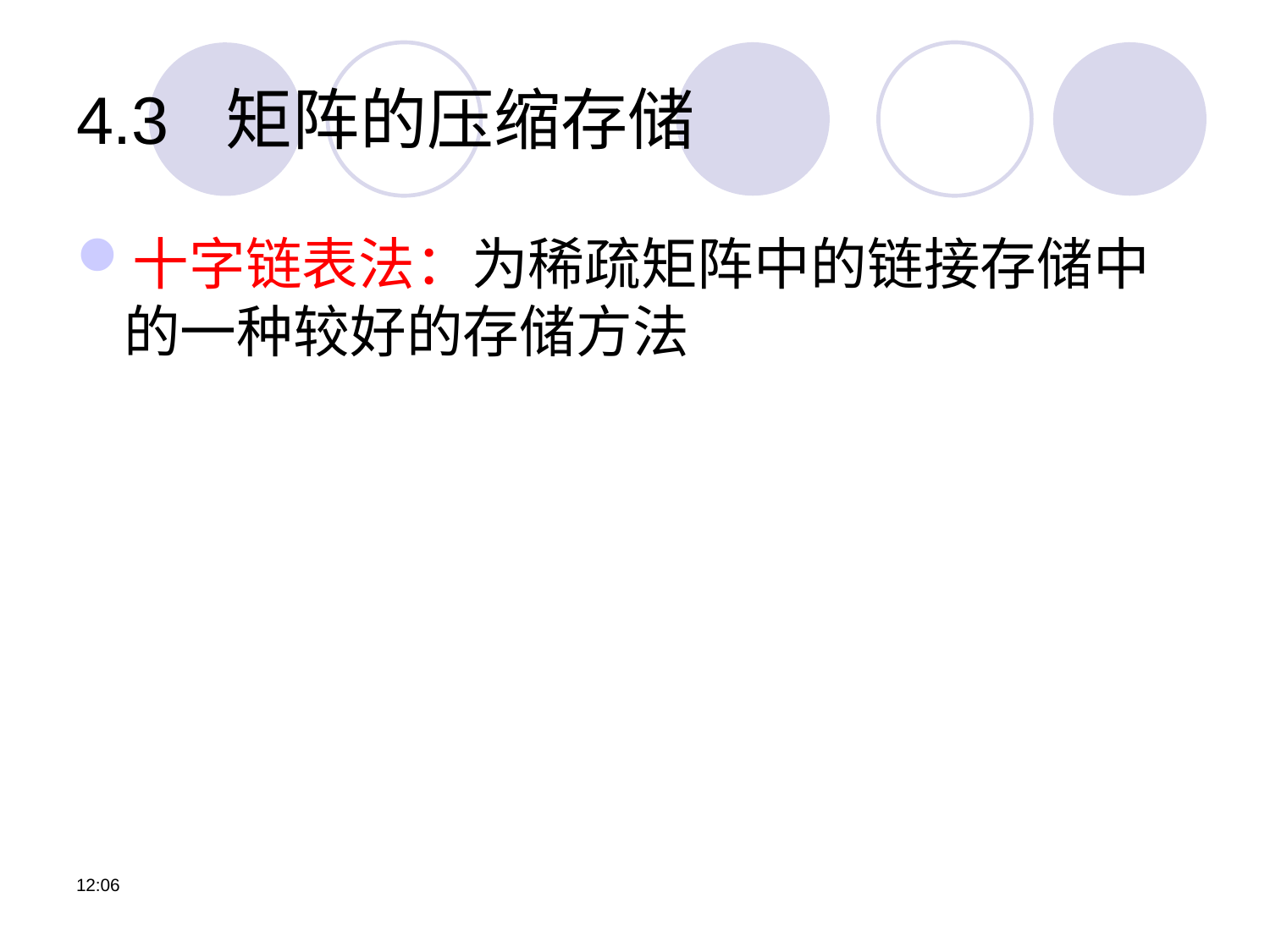

# 4.3 矩阵的压缩存储
十字链表法：为稀疏矩阵中的链接存储中的一种较好的存储方法
12:06